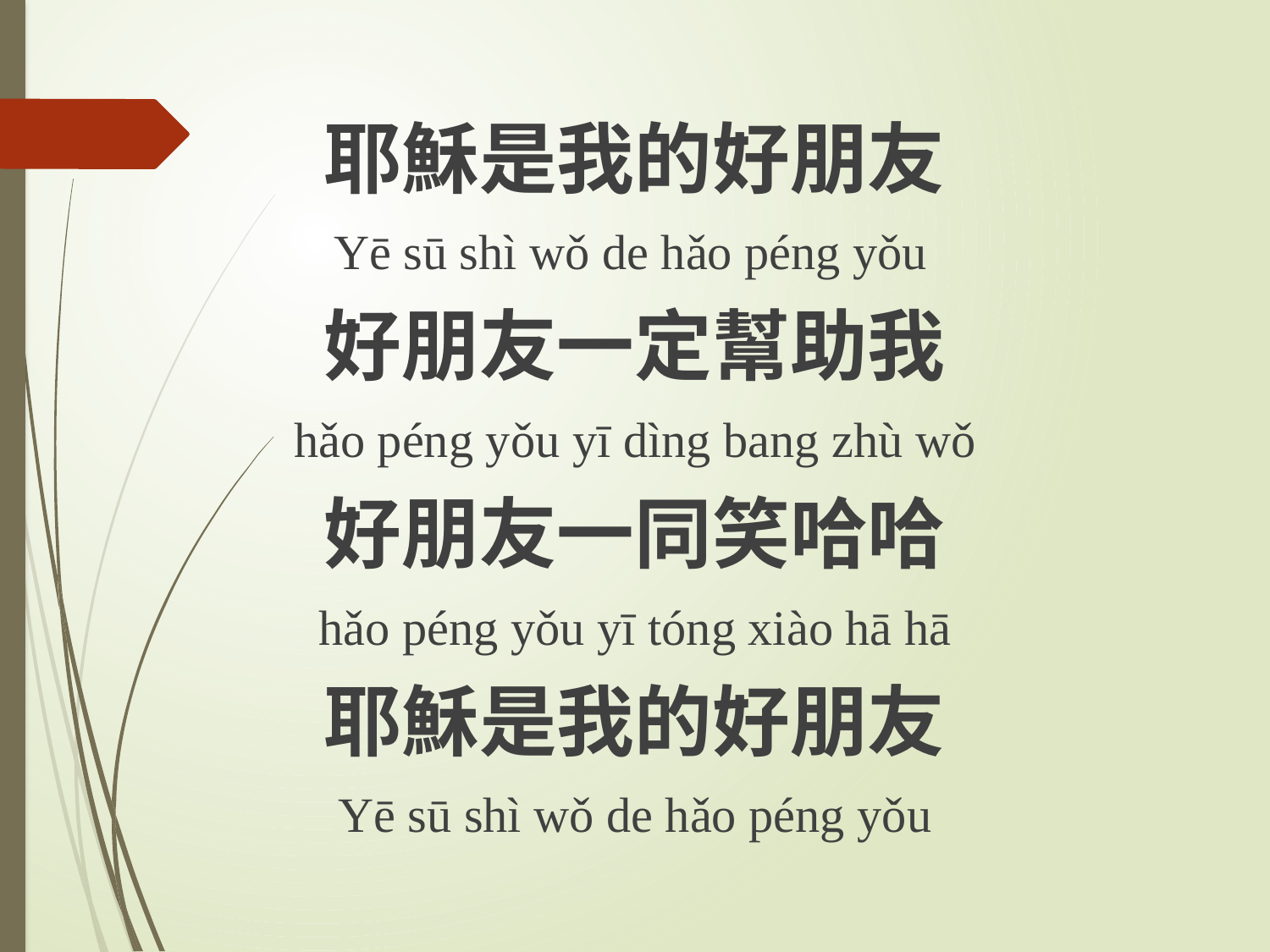

耶穌是我的好朋友
Yē sū shì wǒ de hǎo péng yǒu
好朋友一定幫助我
hǎo péng yǒu yī dìng bang zhù wǒ
好朋友一同笑哈哈
hǎo péng yǒu yī tóng xiào hā hā
耶穌是我的好朋友
Yē sū shì wǒ de hǎo péng yǒu